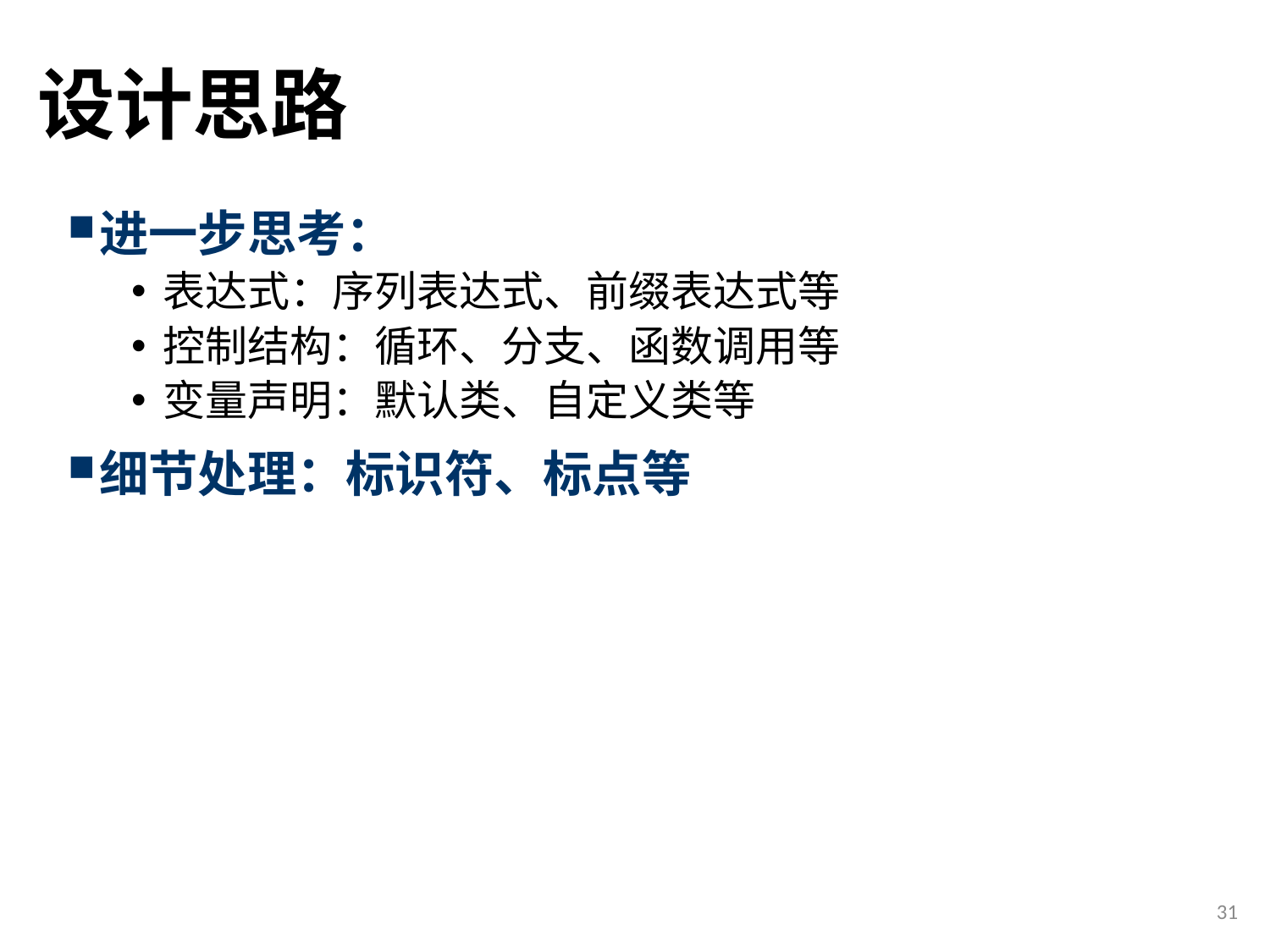

# 设计思路
进一步思考：
表达式：序列表达式、前缀表达式等
控制结构：循环、分支、函数调用等
变量声明：默认类、自定义类等
细节处理：标识符、标点等

31